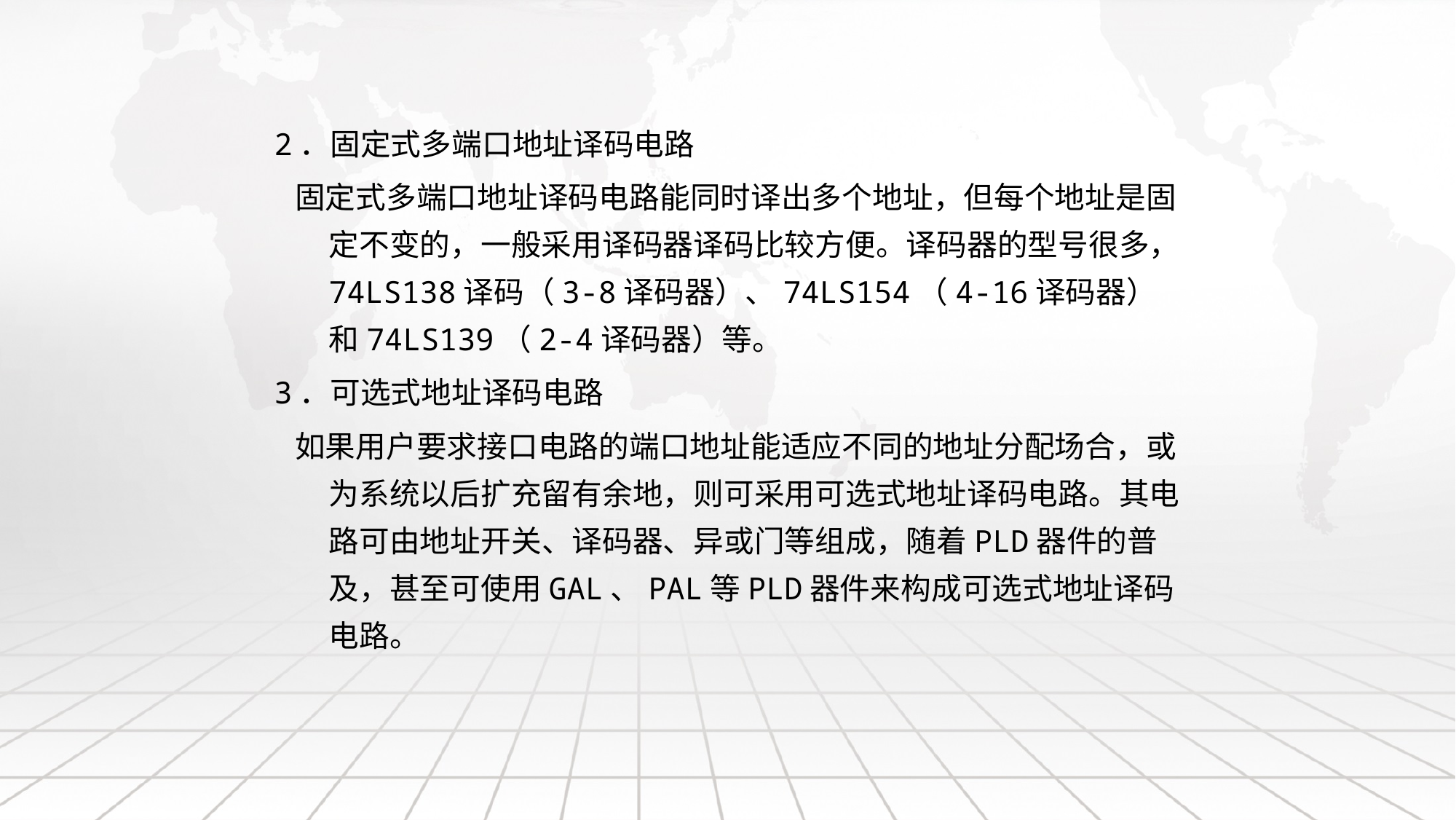

2．固定式多端口地址译码电路
  固定式多端口地址译码电路能同时译出多个地址，但每个地址是固定不变的，一般采用译码器译码比较方便。译码器的型号很多， 74LS138译码（3-8译码器）、74LS154（4-16译码器）和74LS139（2-4译码器）等。
3．可选式地址译码电路
  如果用户要求接口电路的端口地址能适应不同的地址分配场合，或为系统以后扩充留有余地，则可采用可选式地址译码电路。其电路可由地址开关、译码器、异或门等组成，随着PLD器件的普及，甚至可使用GAL、PAL等PLD器件来构成可选式地址译码电路。